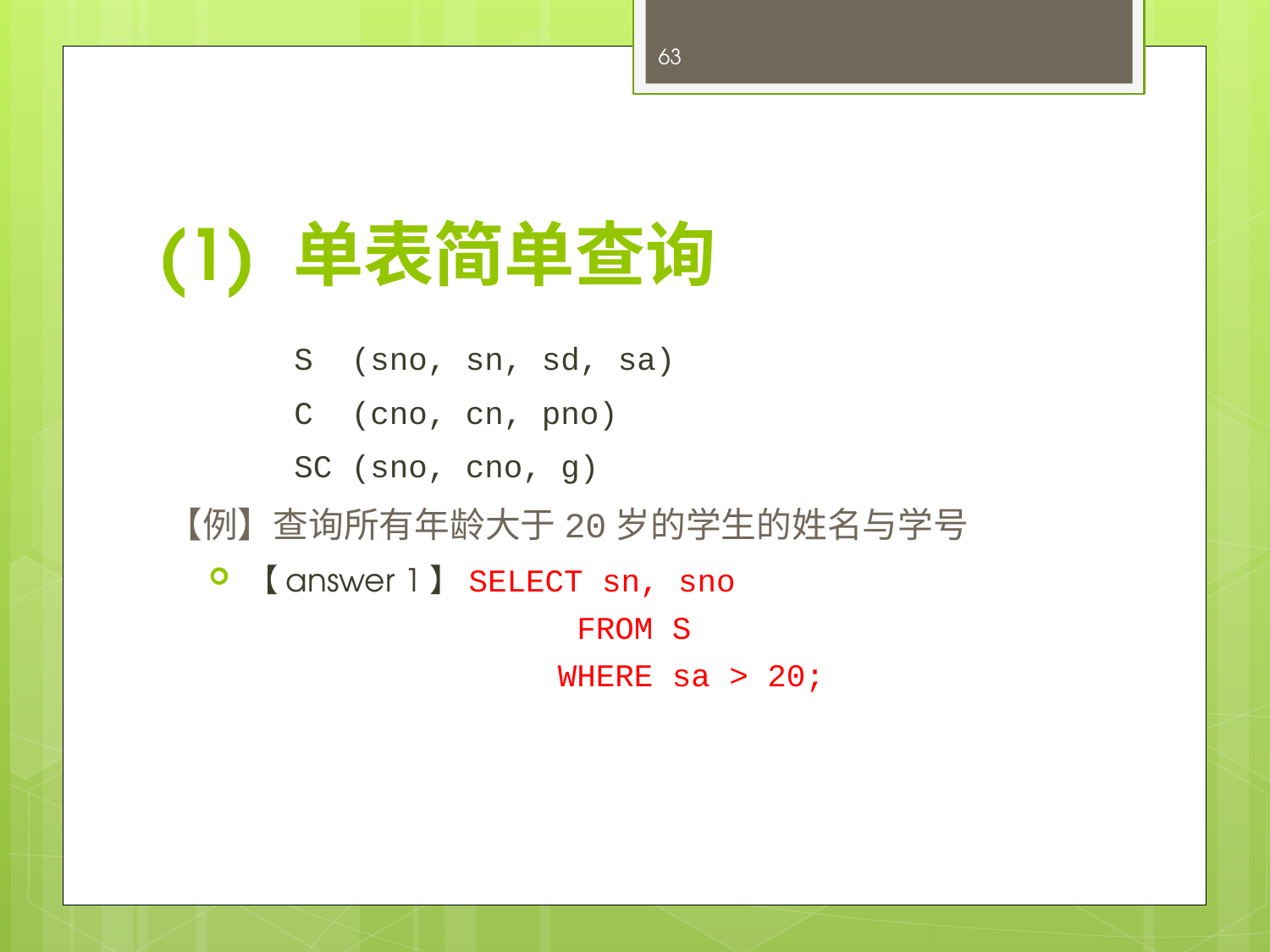

63
# (1) 单表简单查询
	S  (sno, sn, sd, sa)
	C  (cno, cn, pno)
	SC (sno, cno, g)
【例】查询所有年龄大于20岁的学生的姓名与学号
【answer 1】SELECT sn, sno
		    FROM S
		   WHERE sa > 20;